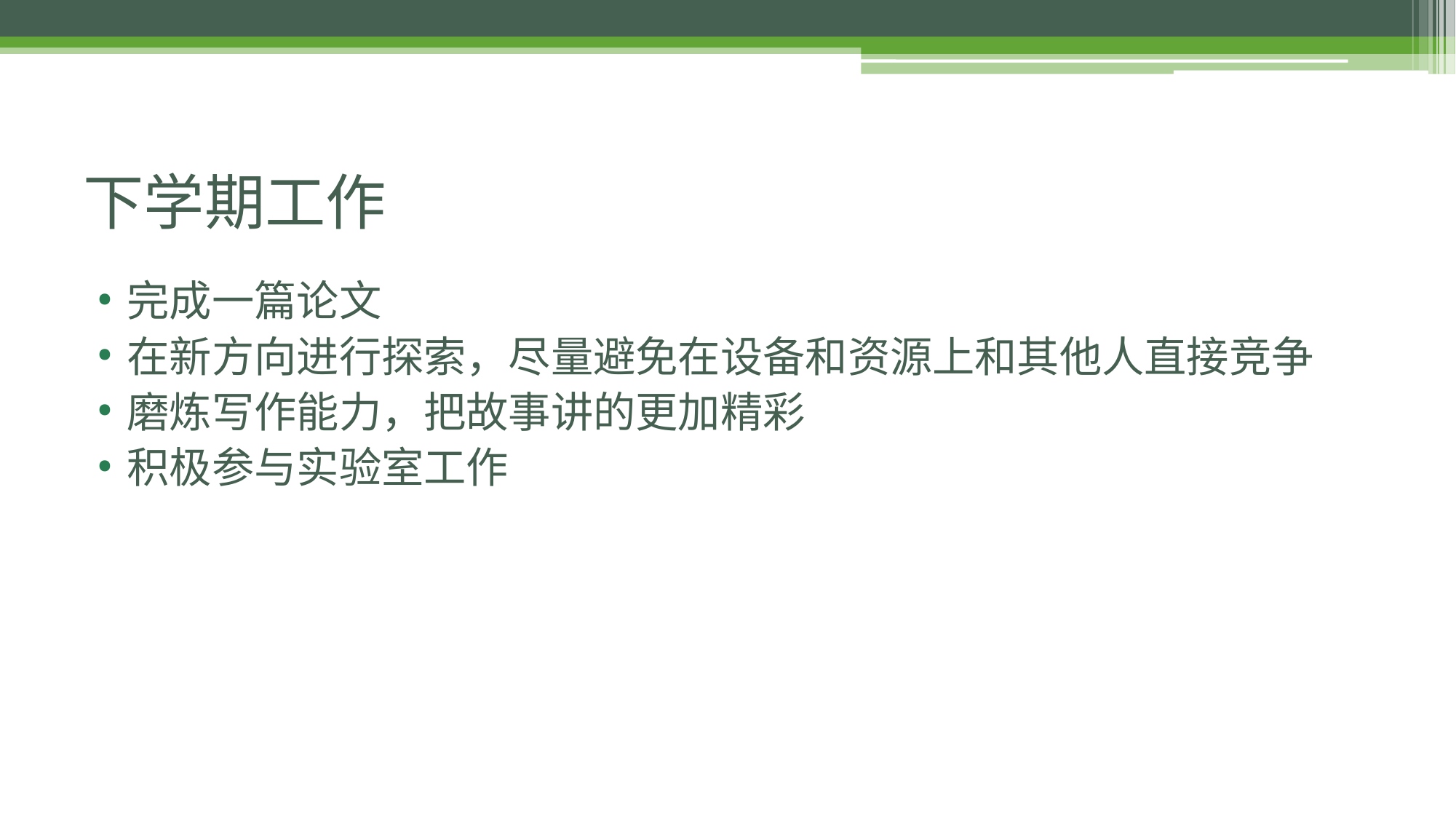

# 下学期工作
完成一篇论文
在新方向进行探索，尽量避免在设备和资源上和其他人直接竞争
磨炼写作能力，把故事讲的更加精彩
积极参与实验室工作